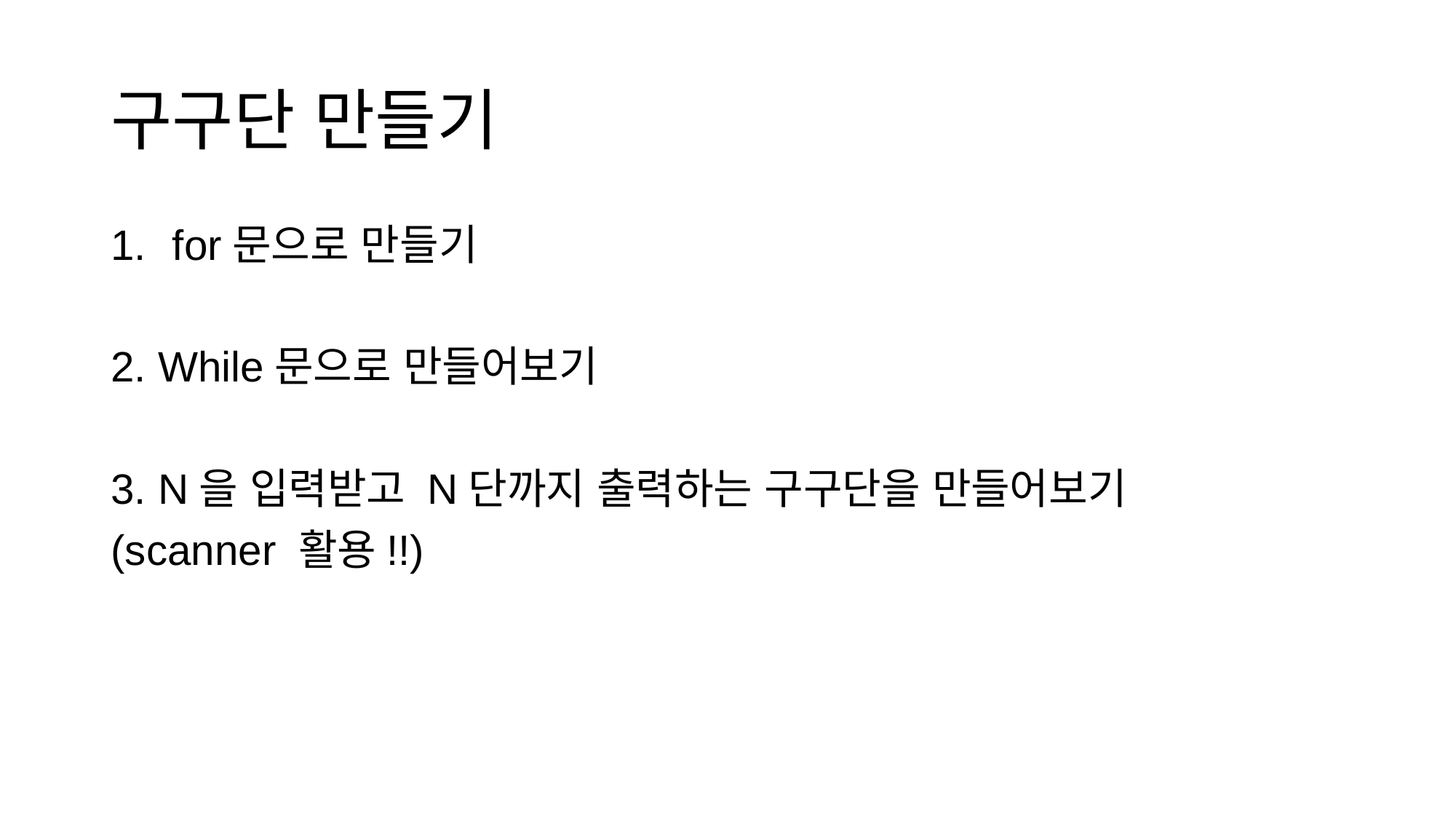

# 구구단 만들기
for문으로 만들기

2. While문으로 만들어보기

3. N을 입력받고 N단까지 출력하는 구구단을 만들어보기
(scanner 활용!!)